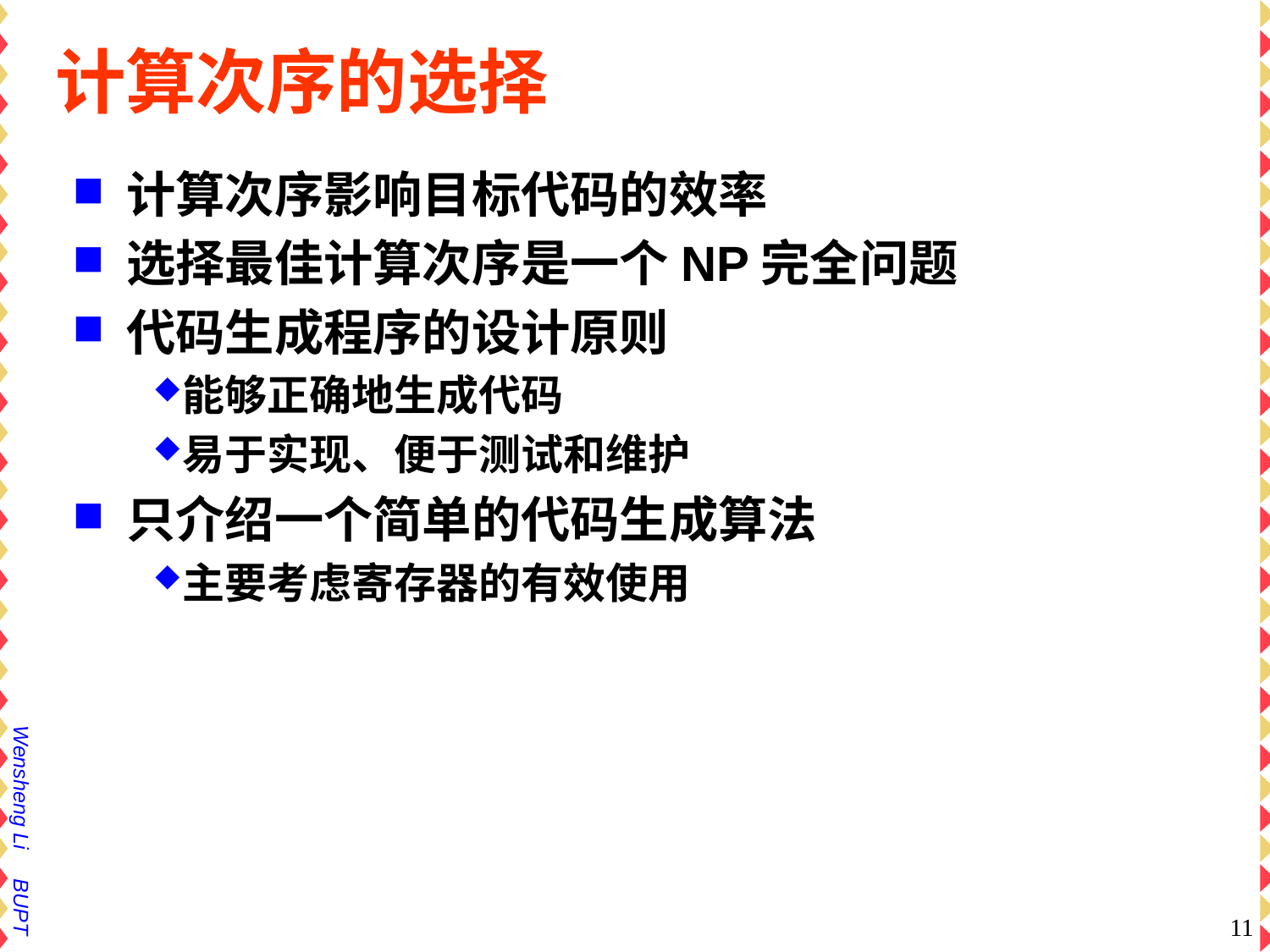

# 计算次序的选择
计算次序影响目标代码的效率
选择最佳计算次序是一个NP完全问题
代码生成程序的设计原则
能够正确地生成代码
易于实现、便于测试和维护
只介绍一个简单的代码生成算法
主要考虑寄存器的有效使用
11